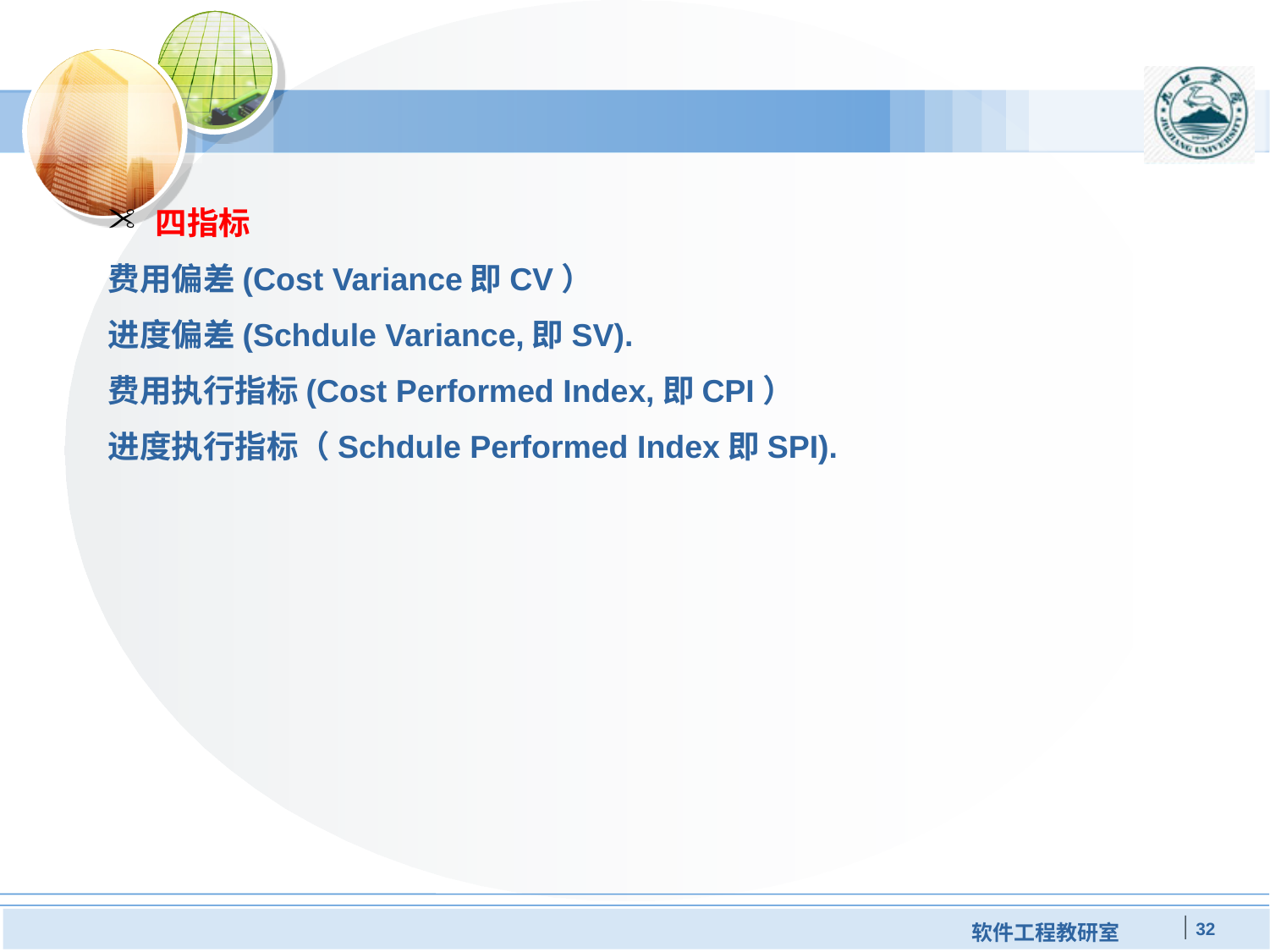

四指标
费用偏差(Cost Variance即CV）
进度偏差(Schdule Variance,即SV).
费用执行指标(Cost Performed Index,即CPI）
进度执行指标（Schdule Performed Index即SPI).